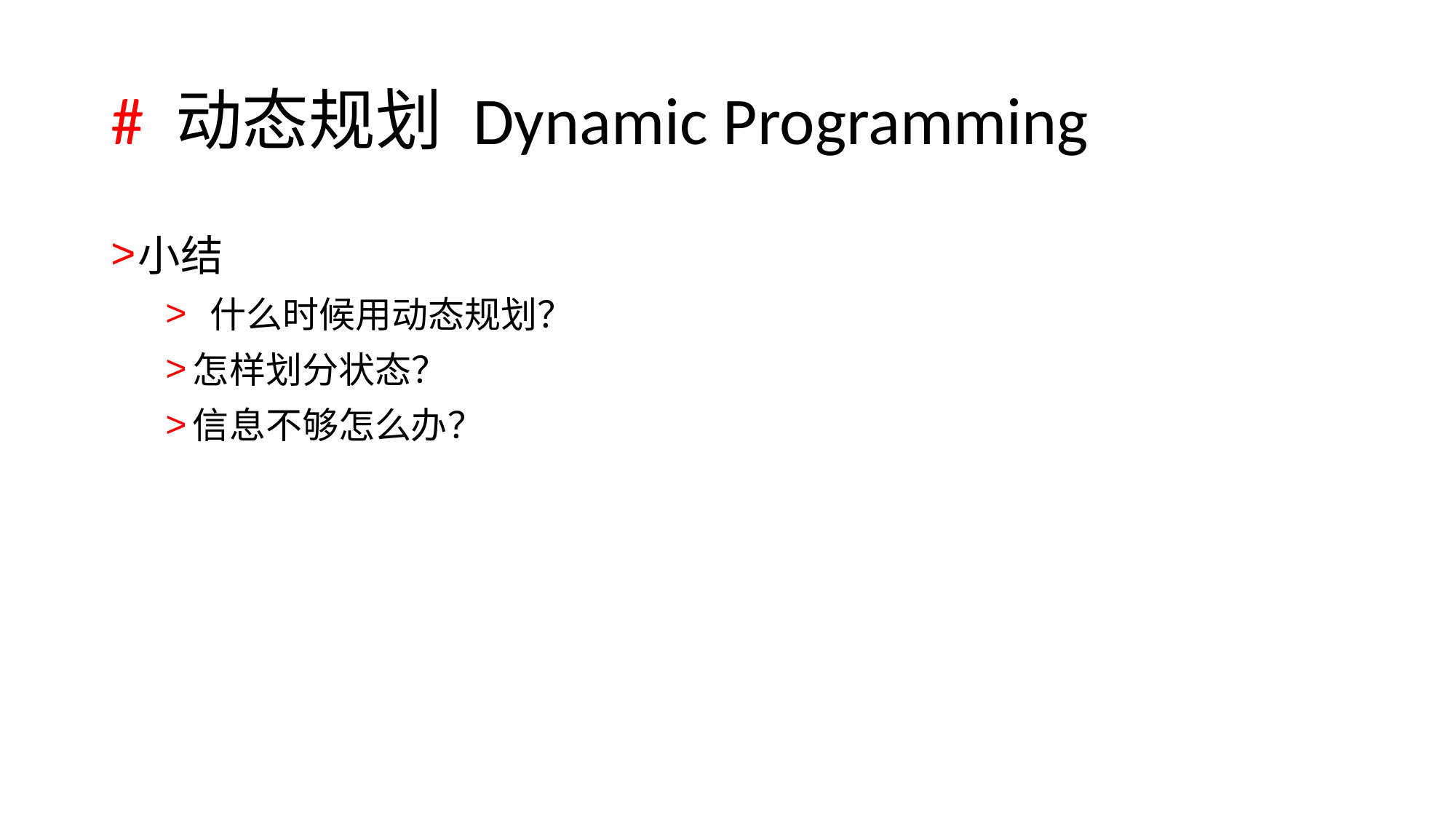

# # 动态规划 Dynamic Programming
小结
 什么时候用动态规划？
怎样划分状态？
信息不够怎么办？